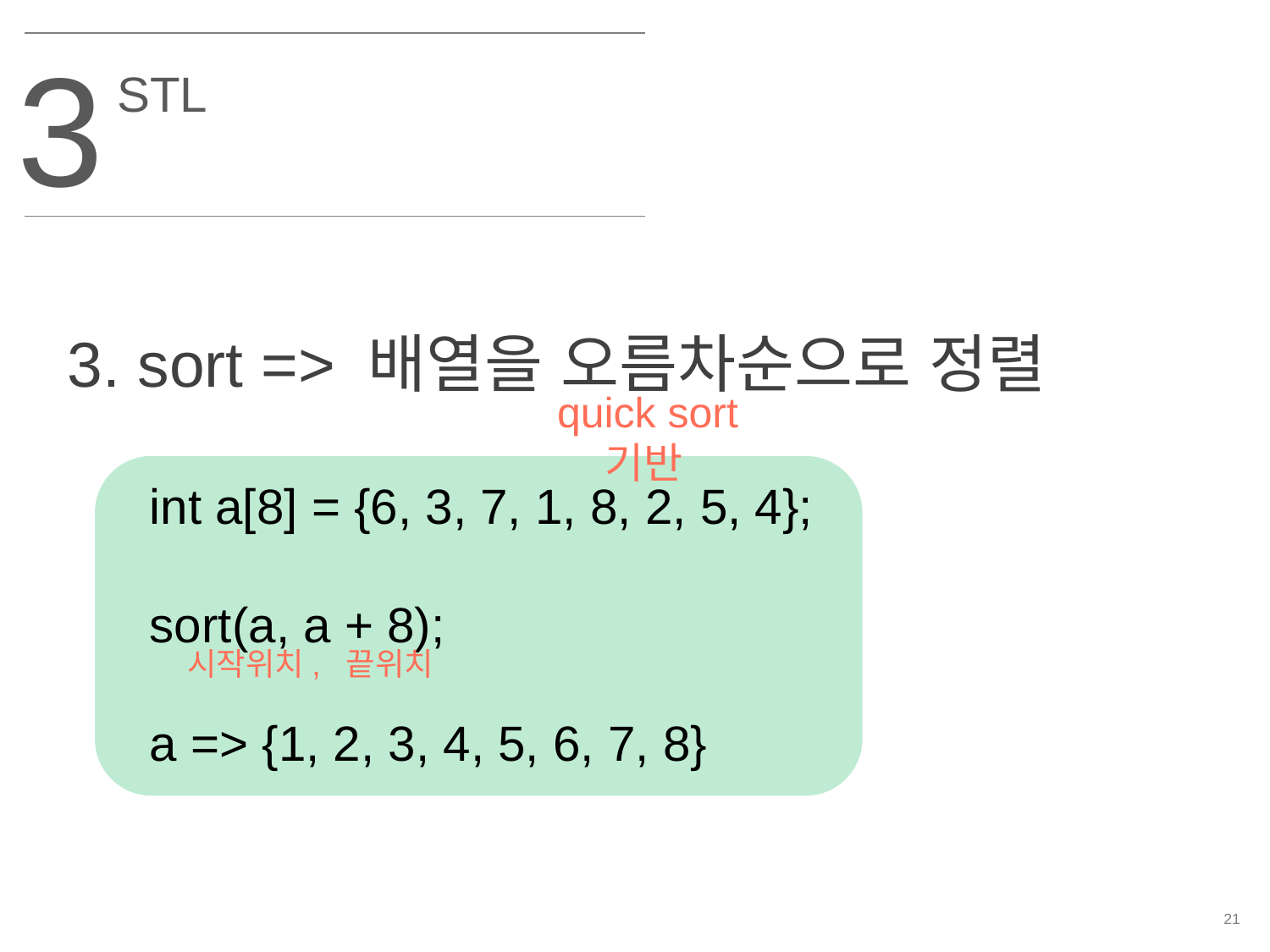

3
STL
3. sort => 배열을 오름차순으로 정렬
quick sort 기반

int a[8] = {6, 3, 7, 1, 8, 2, 5, 4};

sort(a, a + 8);

a => {1, 2, 3, 4, 5, 6, 7, 8}
시작위치,  끝위치